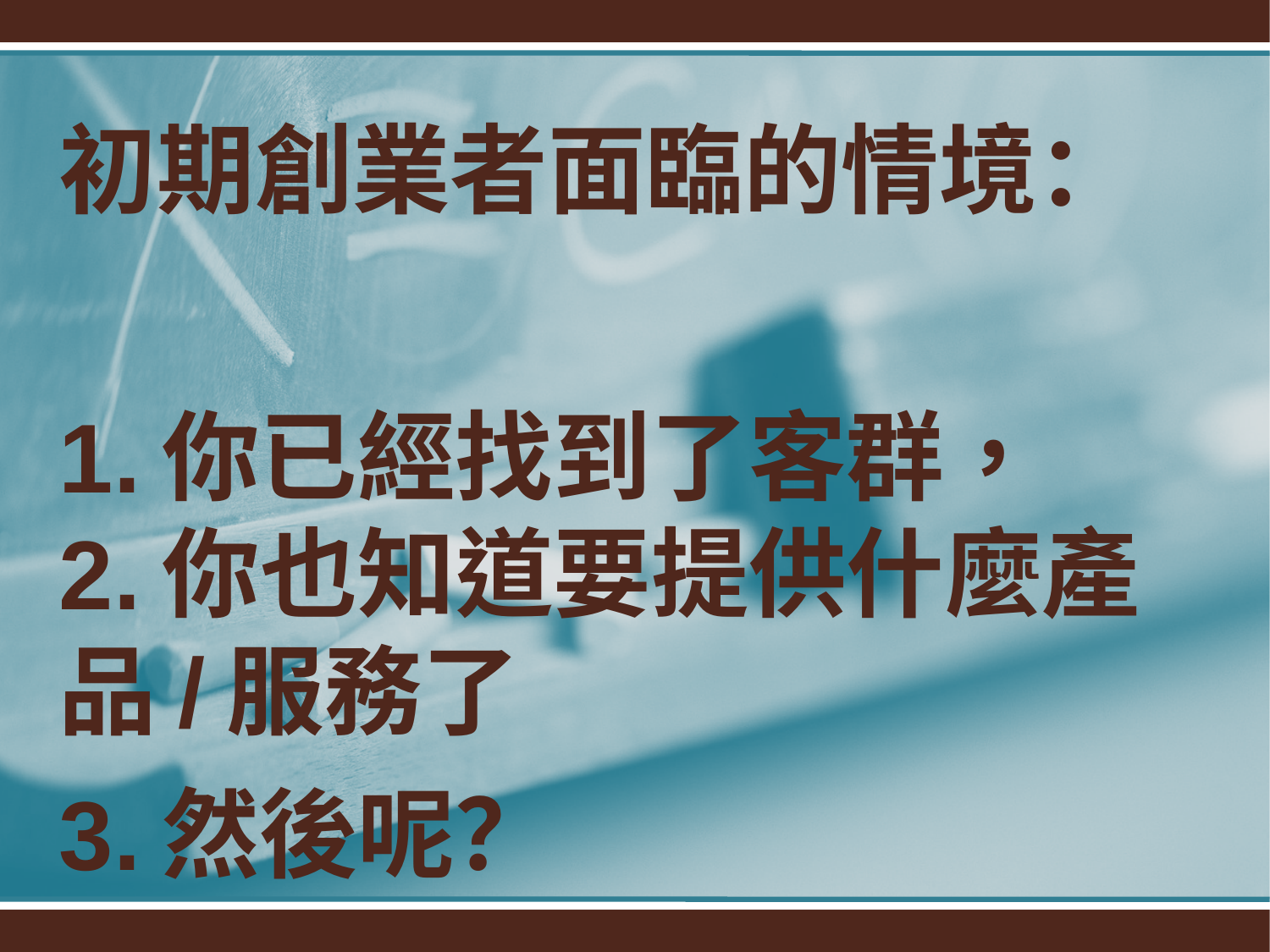

初期創業者面臨的情境：

1.你已經找到了客群，
2.你也知道要提供什麼產品/服務了
3.然後呢？